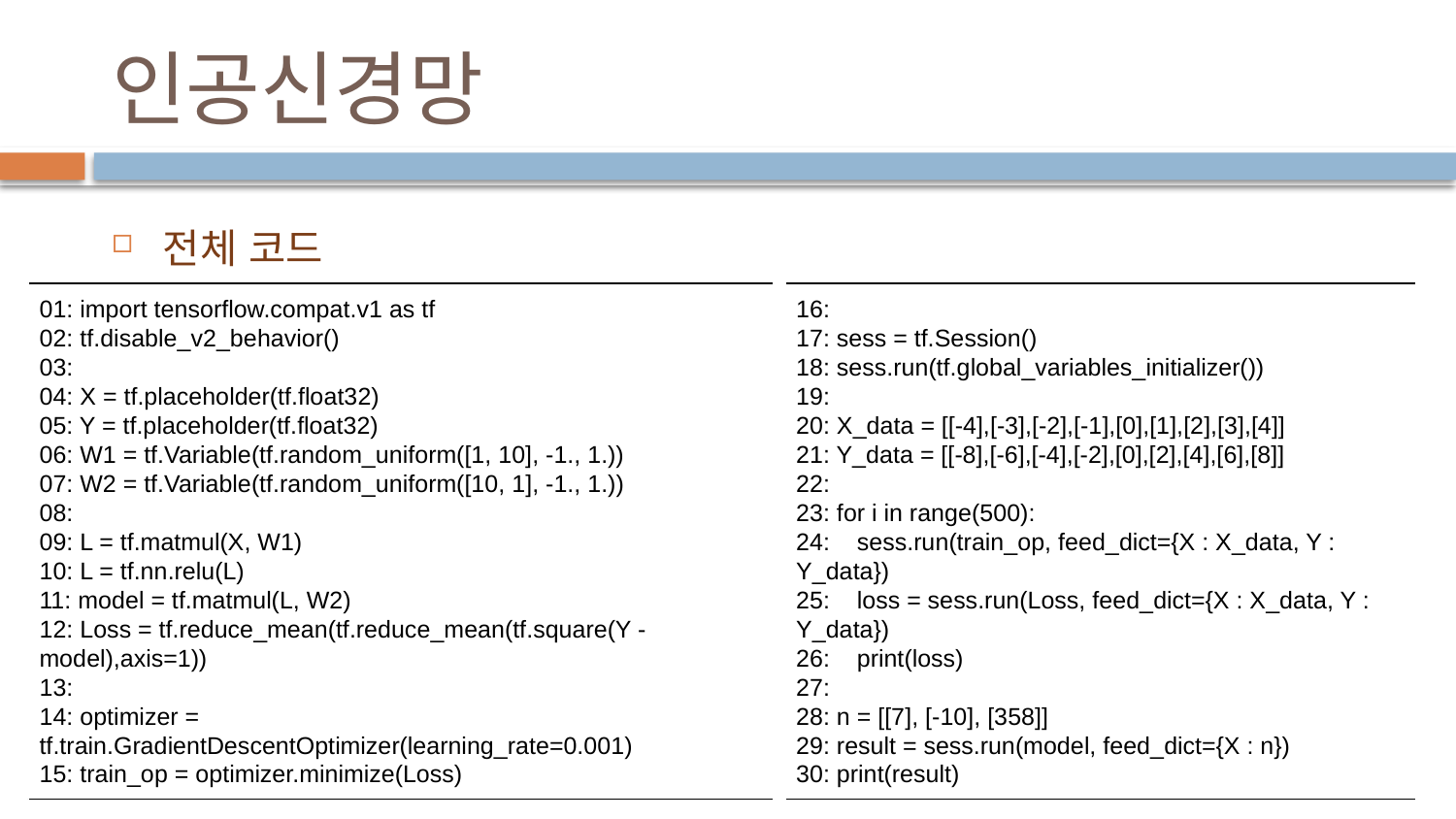

# 인공신경망
전체 코드
| 01: import tensorflow.compat.v1 as tf 02: tf.disable\_v2\_behavior() 03: 04: X = tf.placeholder(tf.float32) 05: Y = tf.placeholder(tf.float32) 06: W1 = tf.Variable(tf.random\_uniform([1, 10], -1., 1.)) 07: W2 = tf.Variable(tf.random\_uniform([10, 1], -1., 1.)) 08: 09: L = tf.matmul(X, W1) 10: L = tf.nn.relu(L) 11: model = tf.matmul(L, W2) 12: Loss = tf.reduce\_mean(tf.reduce\_mean(tf.square(Y - model),axis=1)) 13: 14: optimizer = tf.train.GradientDescentOptimizer(learning\_rate=0.001) 15: train\_op = optimizer.minimize(Loss) |
| --- |
| 16: 17: sess = tf.Session() 18: sess.run(tf.global\_variables\_initializer()) 19: 20: X\_data = [[-4],[-3],[-2],[-1],[0],[1],[2],[3],[4]] 21: Y\_data = [[-8],[-6],[-4],[-2],[0],[2],[4],[6],[8]] 22: 23: for i in range(500): 24: sess.run(train\_op, feed\_dict={X : X\_data, Y : Y\_data}) 25: loss = sess.run(Loss, feed\_dict={X : X\_data, Y : Y\_data}) 26: print(loss) 27: 28: n = [[7], [-10], [358]] 29: result = sess.run(model, feed\_dict={X : n}) 30: print(result) |
| --- |